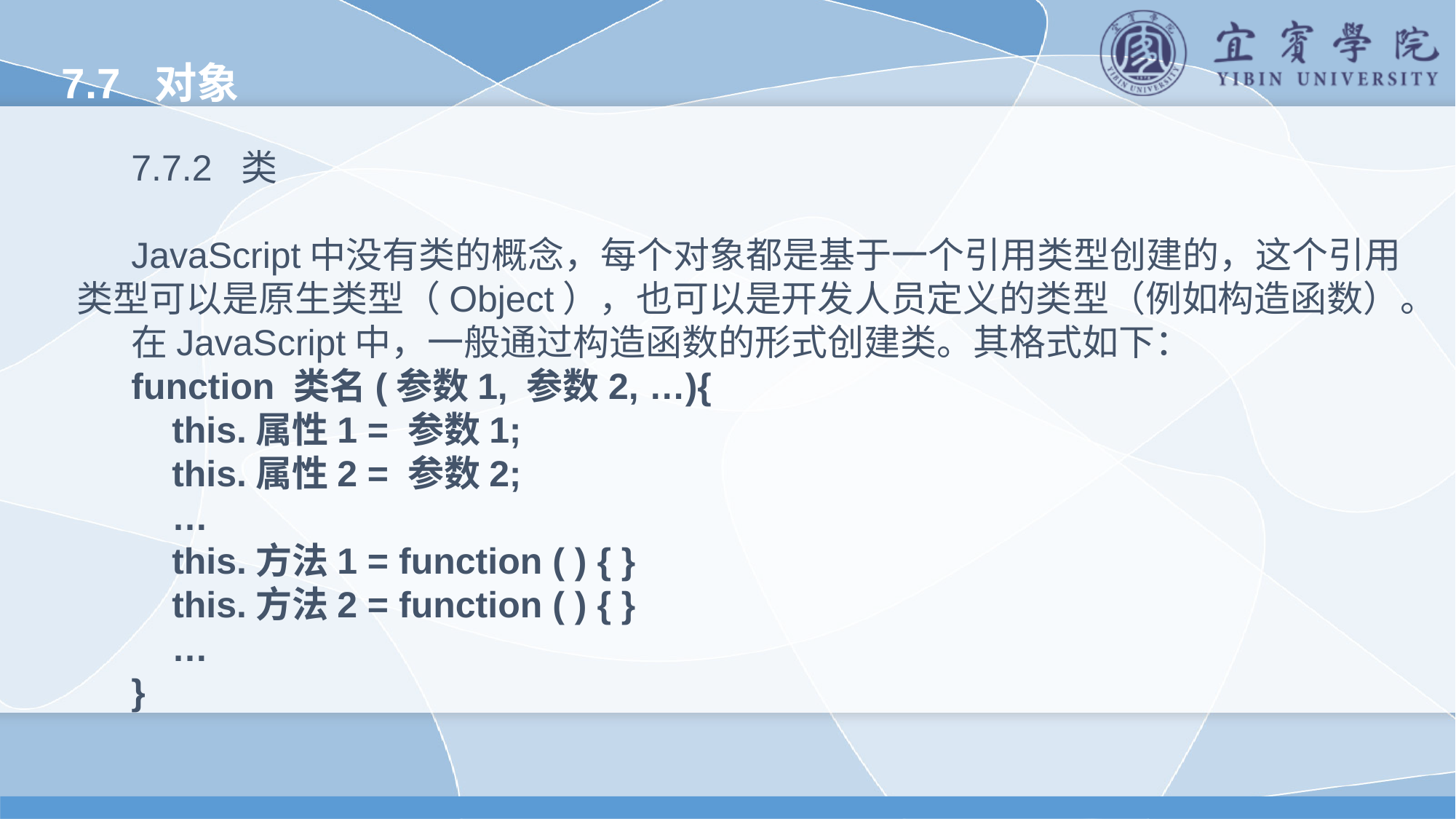

7.7  对象
7.7.2  类

JavaScript中没有类的概念，每个对象都是基于一个引用类型创建的，这个引用类型可以是原生类型（Object），也可以是开发人员定义的类型（例如构造函数）。
在JavaScript中，一般通过构造函数的形式创建类。其格式如下：
function 类名(参数1, 参数2, …){
    this.属性1 = 参数1;
    this.属性2 = 参数2;
    …
    this.方法1 = function ( ) { }
    this.方法2 = function ( ) { }
    …
}